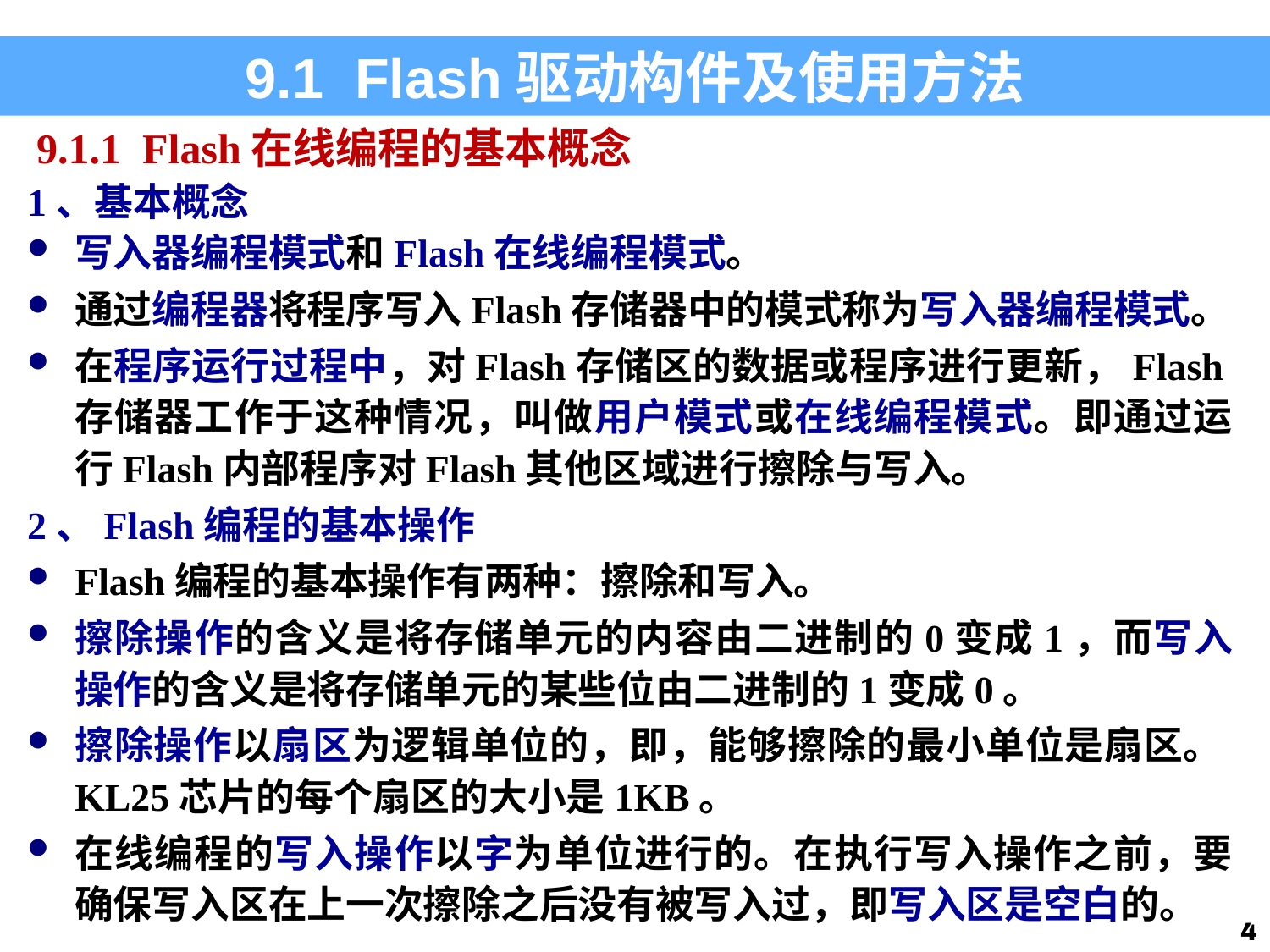

9.1  Flash驱动构件及使用方法
9.1.1  Flash在线编程的基本概念
1、基本概念
写入器编程模式和Flash在线编程模式。
通过编程器将程序写入Flash存储器中的模式称为写入器编程模式。
在程序运行过程中，对Flash存储区的数据或程序进行更新，Flash存储器工作于这种情况，叫做用户模式或在线编程模式。即通过运行Flash内部程序对Flash其他区域进行擦除与写入。
2、Flash编程的基本操作
Flash编程的基本操作有两种：擦除和写入。
擦除操作的含义是将存储单元的内容由二进制的0变成1，而写入操作的含义是将存储单元的某些位由二进制的1变成0。
擦除操作以扇区为逻辑单位的，即，能够擦除的最小单位是扇区。KL25芯片的每个扇区的大小是1KB。
在线编程的写入操作以字为单位进行的。在执行写入操作之前，要确保写入区在上一次擦除之后没有被写入过，即写入区是空白的。
4